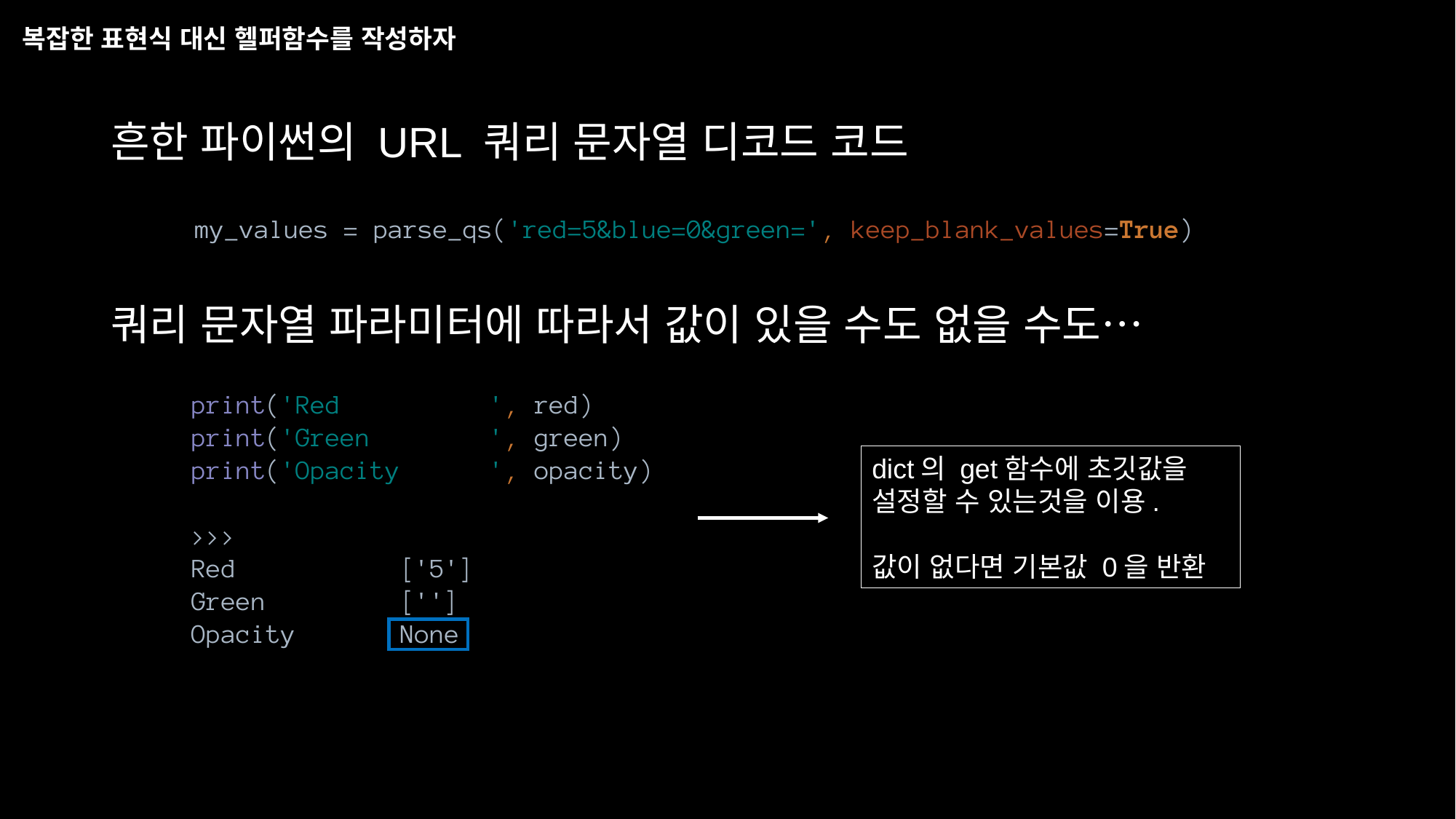

# 복잡한 표현식 대신 헬퍼함수를 작성하자
흔한 파이썬의 URL 쿼리 문자열 디코드 코드

쿼리 문자열 파라미터에 따라서 값이 있을 수도 없을 수도…

my_values = parse_qs('red=5&blue=0&green=', keep_blank_values=True)
print('Red          ', red)
print('Green        ', green)
print('Opacity      ', opacity)

>>>
Red           ['5']
Green         ['']
Opacity       None
dict의 get함수에 초깃값을 설정할 수 있는것을 이용.

값이 없다면 기본값 0을 반환